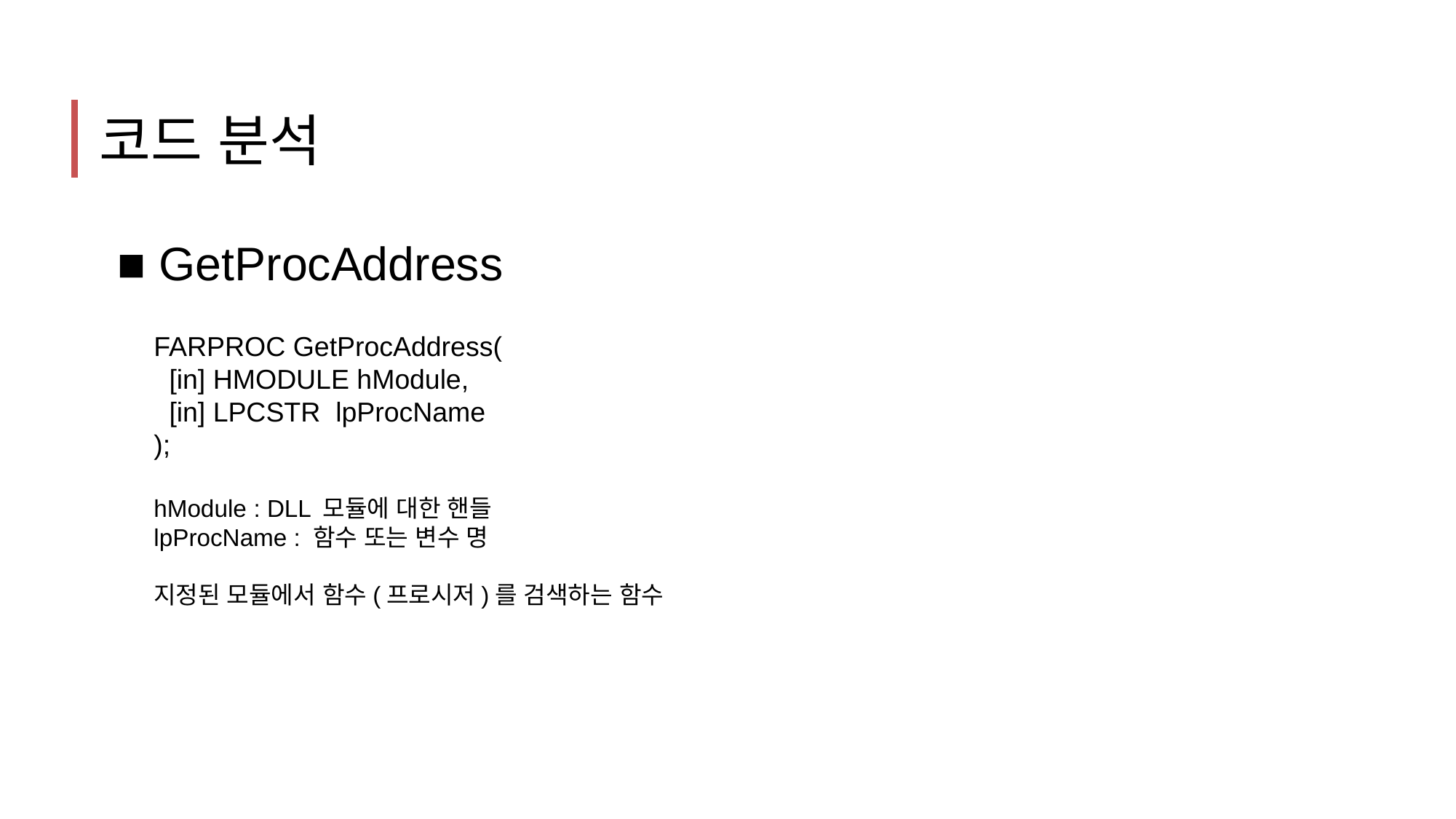

코드 분석
■ GetProcAddress
FARPROC GetProcAddress(
  [in] HMODULE hModule,
  [in] LPCSTR  lpProcName
);

hModule : DLL 모듈에 대한 핸들
lpProcName : 함수 또는 변수 명

지정된 모듈에서 함수(프로시저)를 검색하는 함수